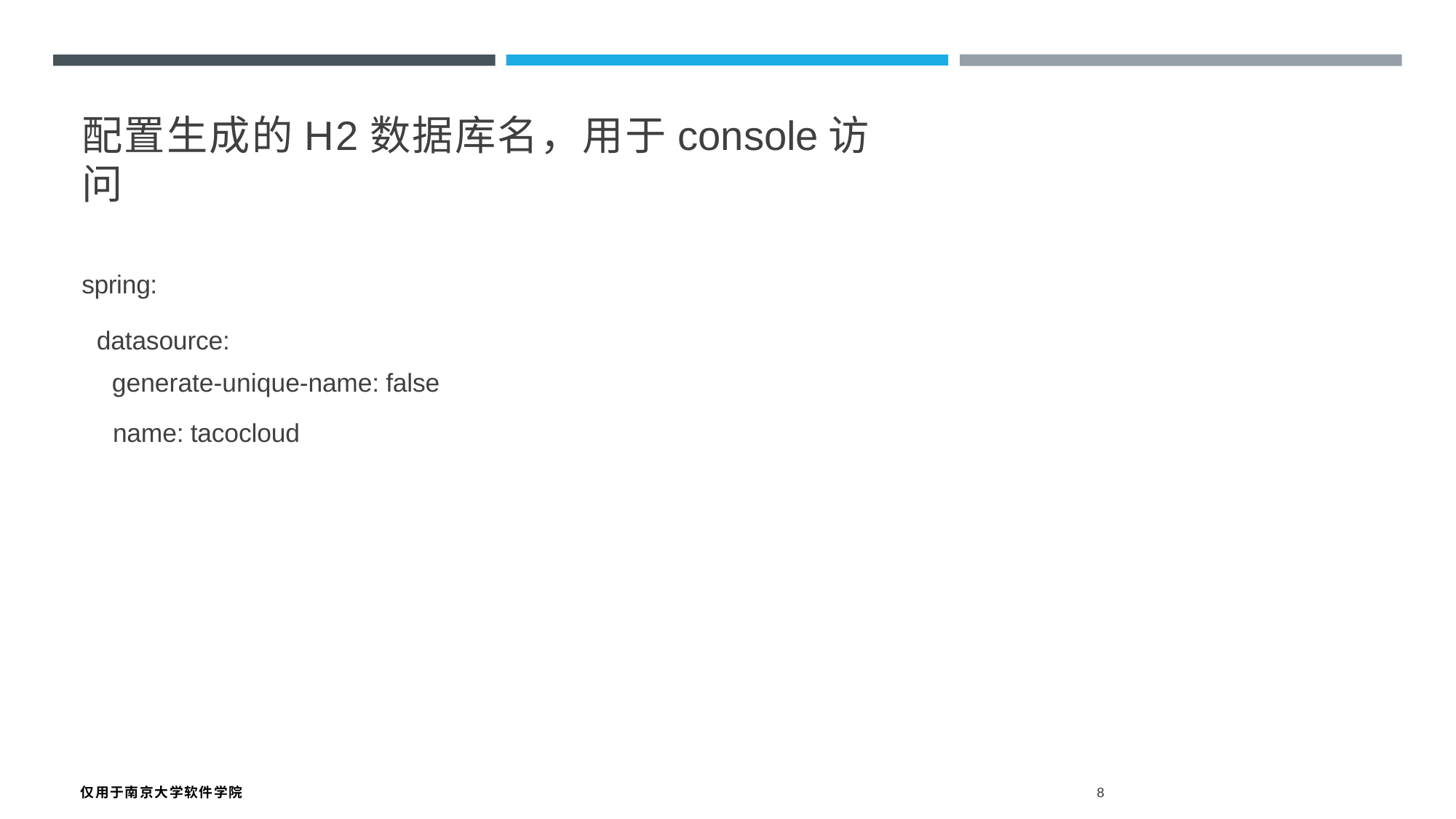

配置生成的H2数据库名，用于console访问

spring:
datasource:
generate-unique-name: false
name: tacocloud

仅用于南京大学软件学院                                                                                                                                                                                                                                                                                 8